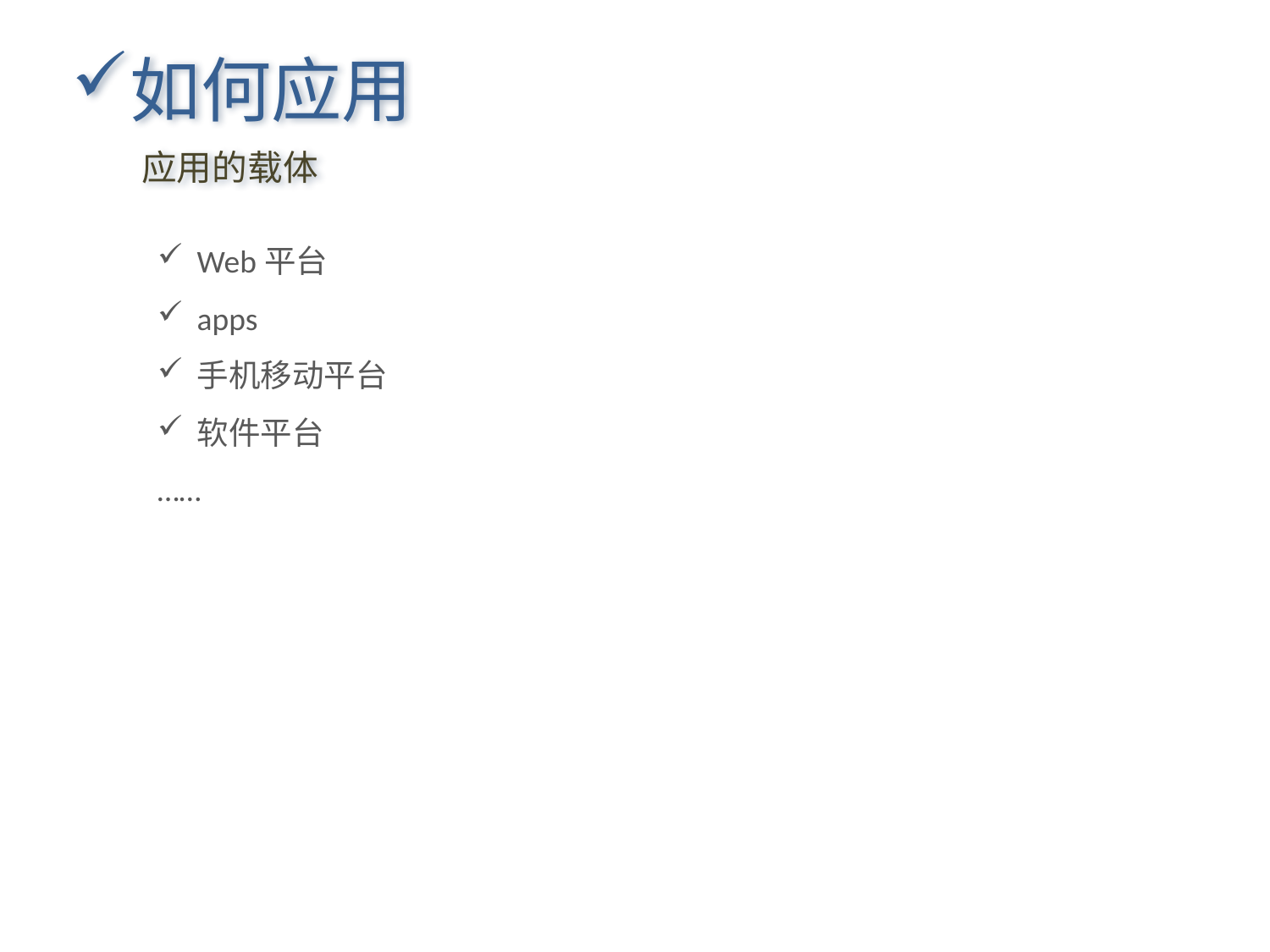

如何应用
应用的载体
Web平台
apps
手机移动平台
软件平台
……